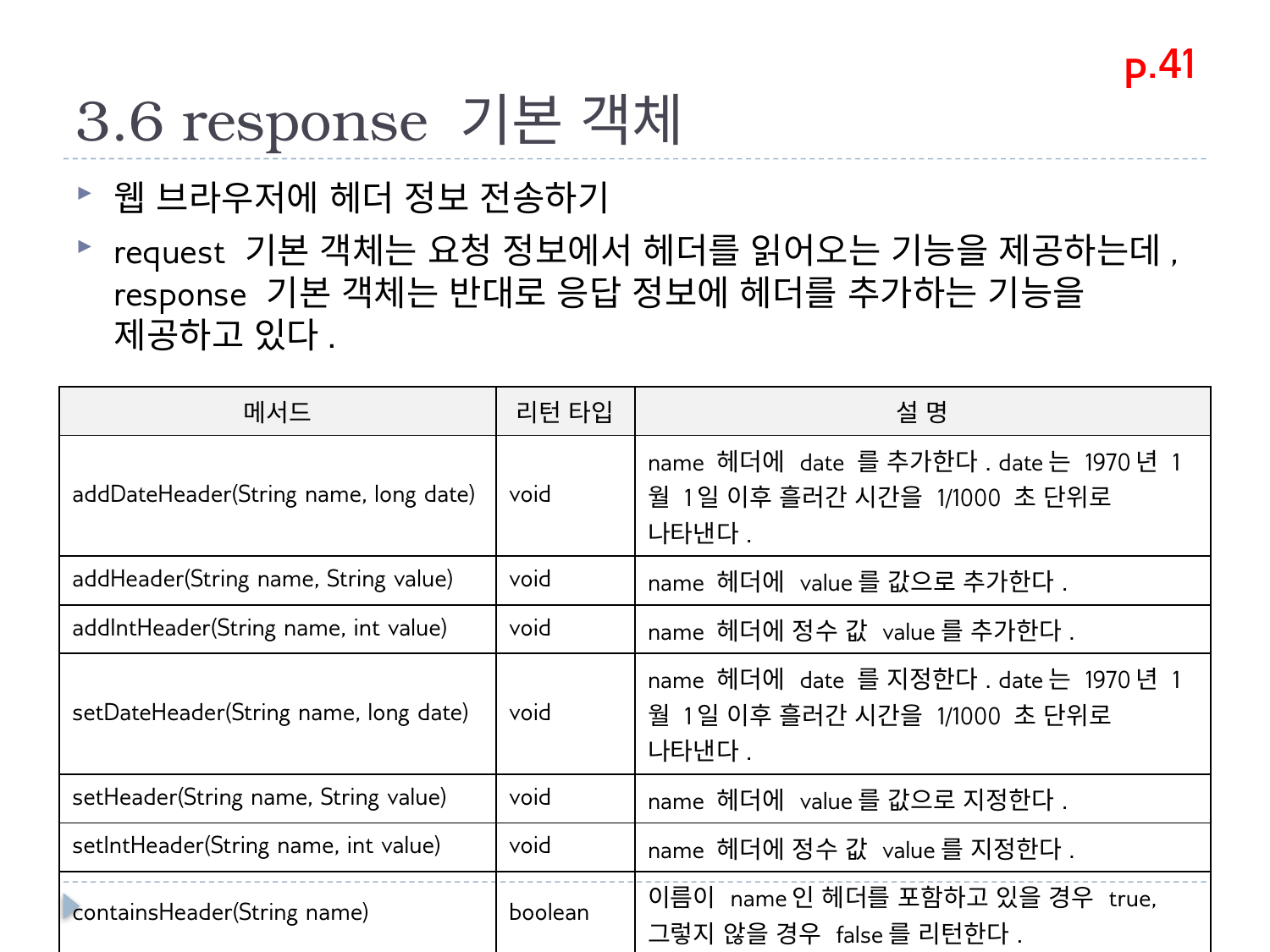

# 3.6 response 기본 객체
p.41
웹 브라우저에 헤더 정보 전송하기
request 기본 객체는 요청 정보에서 헤더를 읽어오는 기능을 제공하는데, response 기본 객체는 반대로 응답 정보에 헤더를 추가하는 기능을 제공하고 있다.

| 메서드 | 리턴 타입 | 설 명 |
| --- | --- | --- |
| addDateHeader(String name, long date) | void | name 헤더에 date 를 추가한다. date는 1970년 1월 1일 이후 흘러간 시간을 1/1000 초 단위로 나타낸다. |
| addHeader(String name, String value) | void | name 헤더에 value를 값으로 추가한다. |
| addIntHeader(String name, int value) | void | name 헤더에 정수 값 value를 추가한다. |
| setDateHeader(String name, long date) | void | name 헤더에 date 를 지정한다. date는 1970년 1월 1일 이후 흘러간 시간을 1/1000 초 단위로 나타낸다. |
| setHeader(String name, String value) | void | name 헤더에 value를 값으로 지정한다. |
| setIntHeader(String name, int value) | void | name 헤더에 정수 값 value를 지정한다. |
| containsHeader(String name) | boolean | 이름이 name인 헤더를 포함하고 있을 경우 true, 그렇지 않을 경우 false를 리턴한다. |